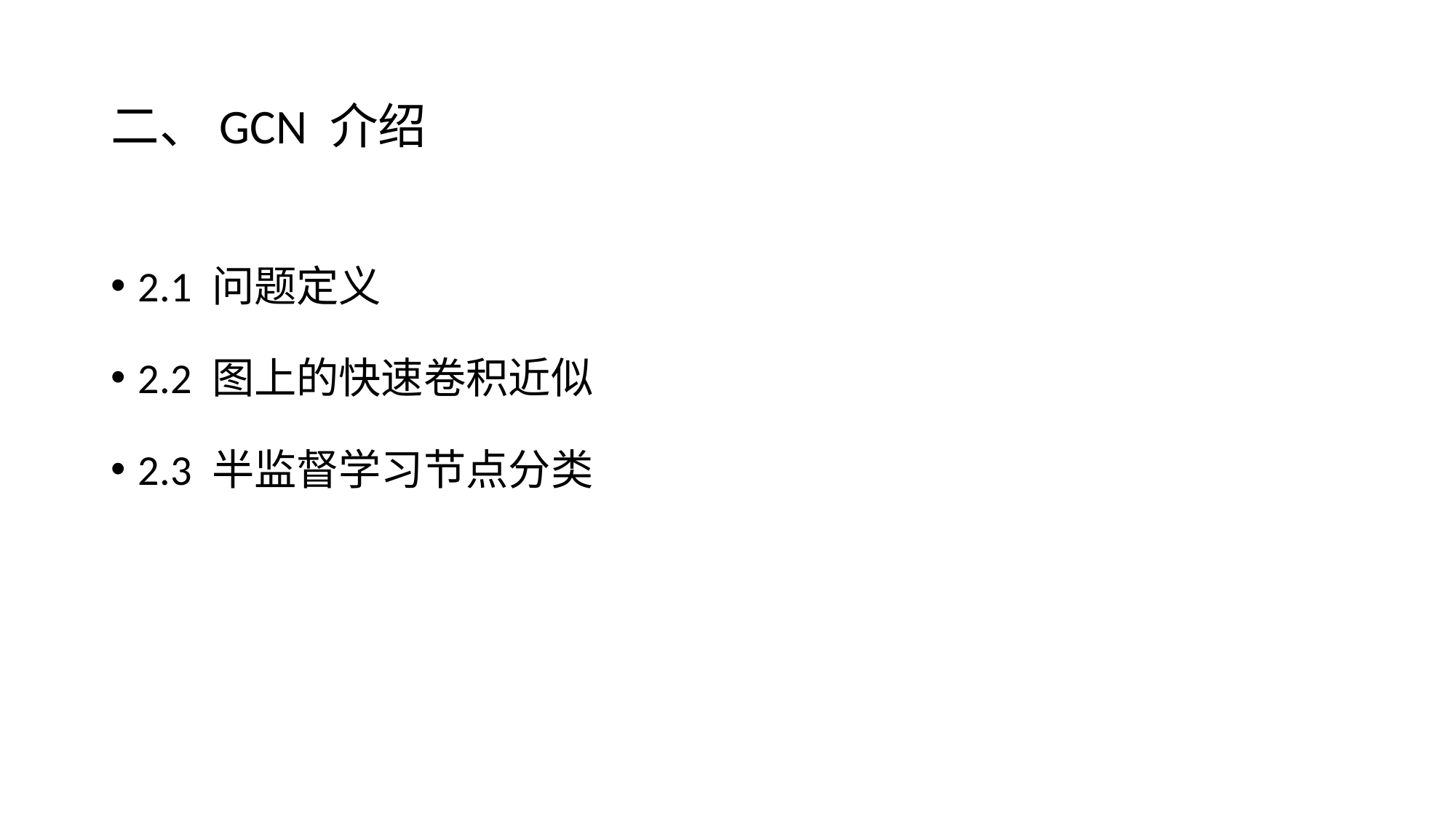

# 二、GCN 介绍
2.1 问题定义
2.2 图上的快速卷积近似
2.3 半监督学习节点分类